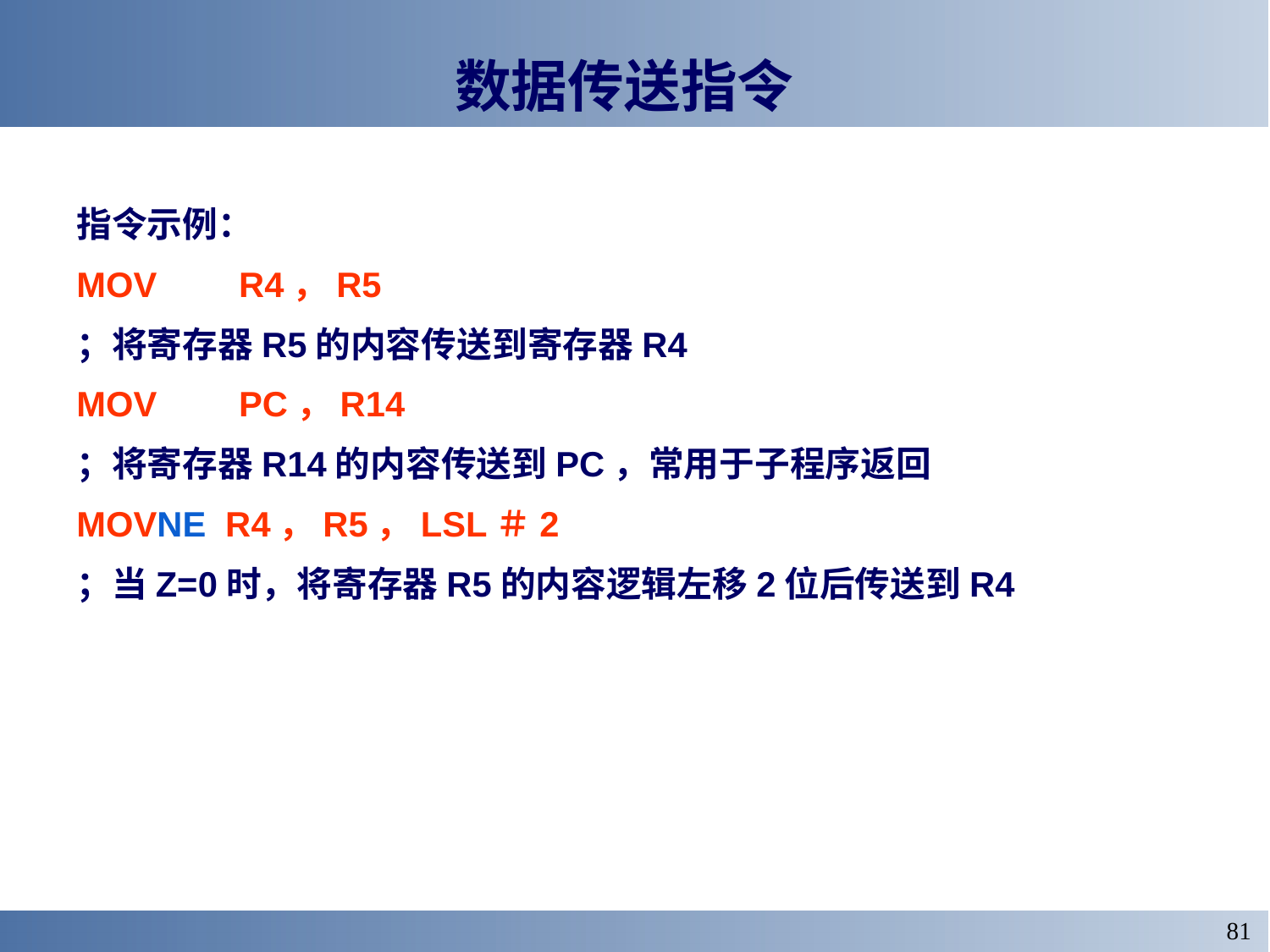

# 数据传送指令
指令示例：
MOV	R4，R5
；将寄存器R5的内容传送到寄存器R4
MOV	PC，R14
；将寄存器R14的内容传送到PC，常用于子程序返回
MOVNE  R4，R5，LSL＃2
；当Z=0时，将寄存器R5的内容逻辑左移2位后传送到R4